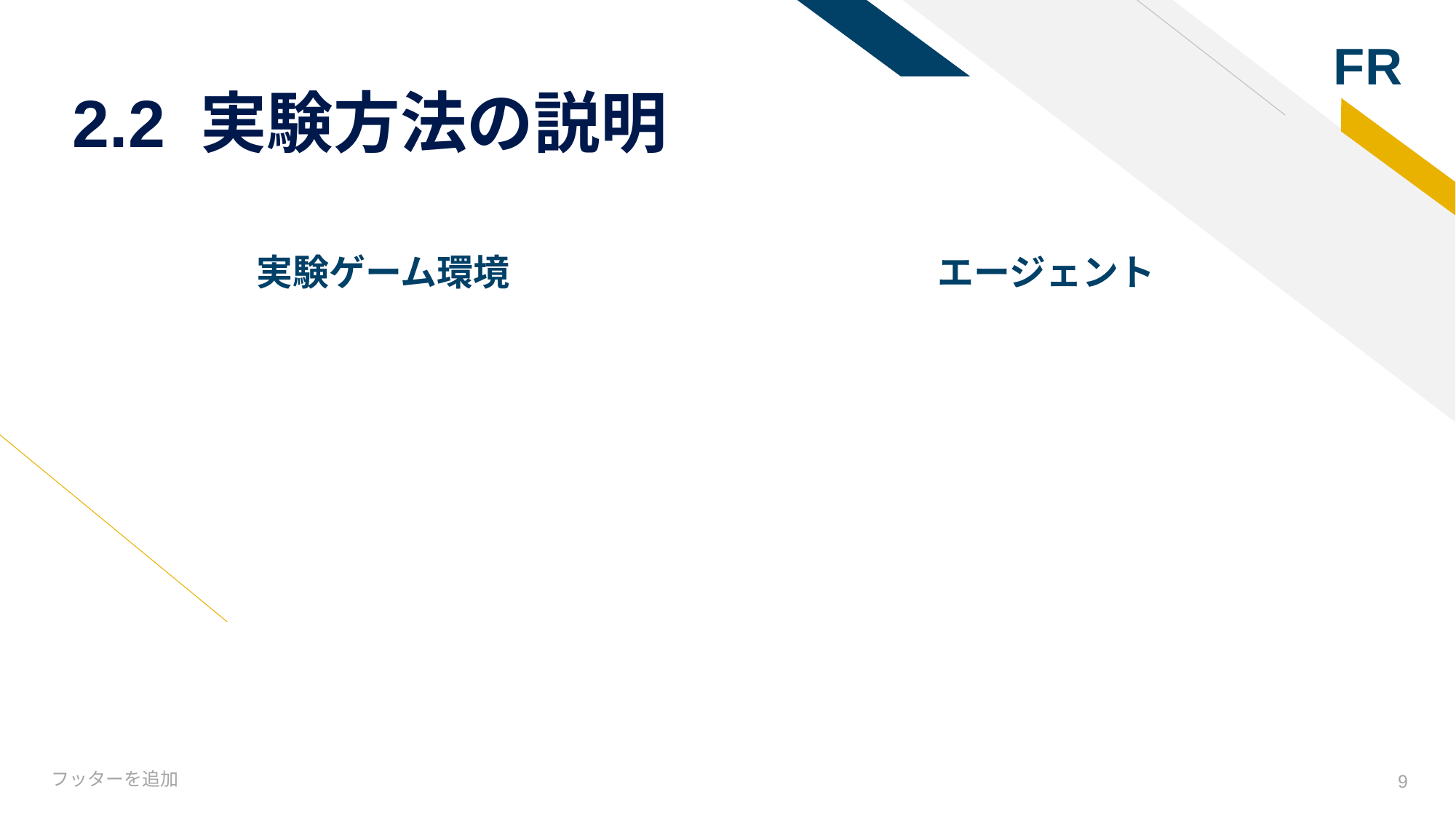

# 2.2 実験方法の説明
実験ゲーム環境
エージェント

フッターを追加
9